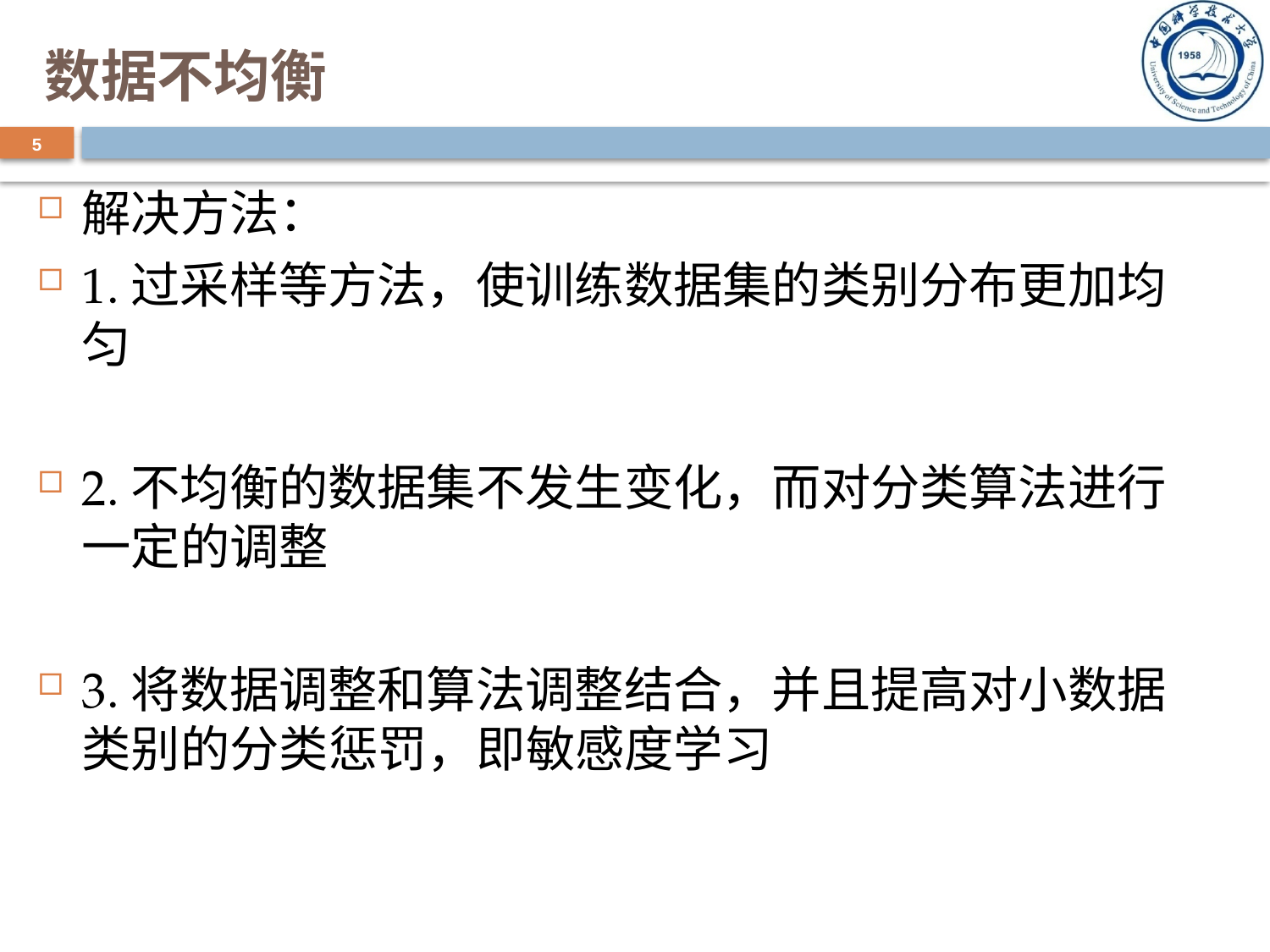

# 数据不均衡
5
解决方法：
1.过采样等方法，使训练数据集的类别分布更加均匀

2.不均衡的数据集不发生变化，而对分类算法进行一定的调整

3.将数据调整和算法调整结合，并且提高对小数据类别的分类惩罚，即敏感度学习